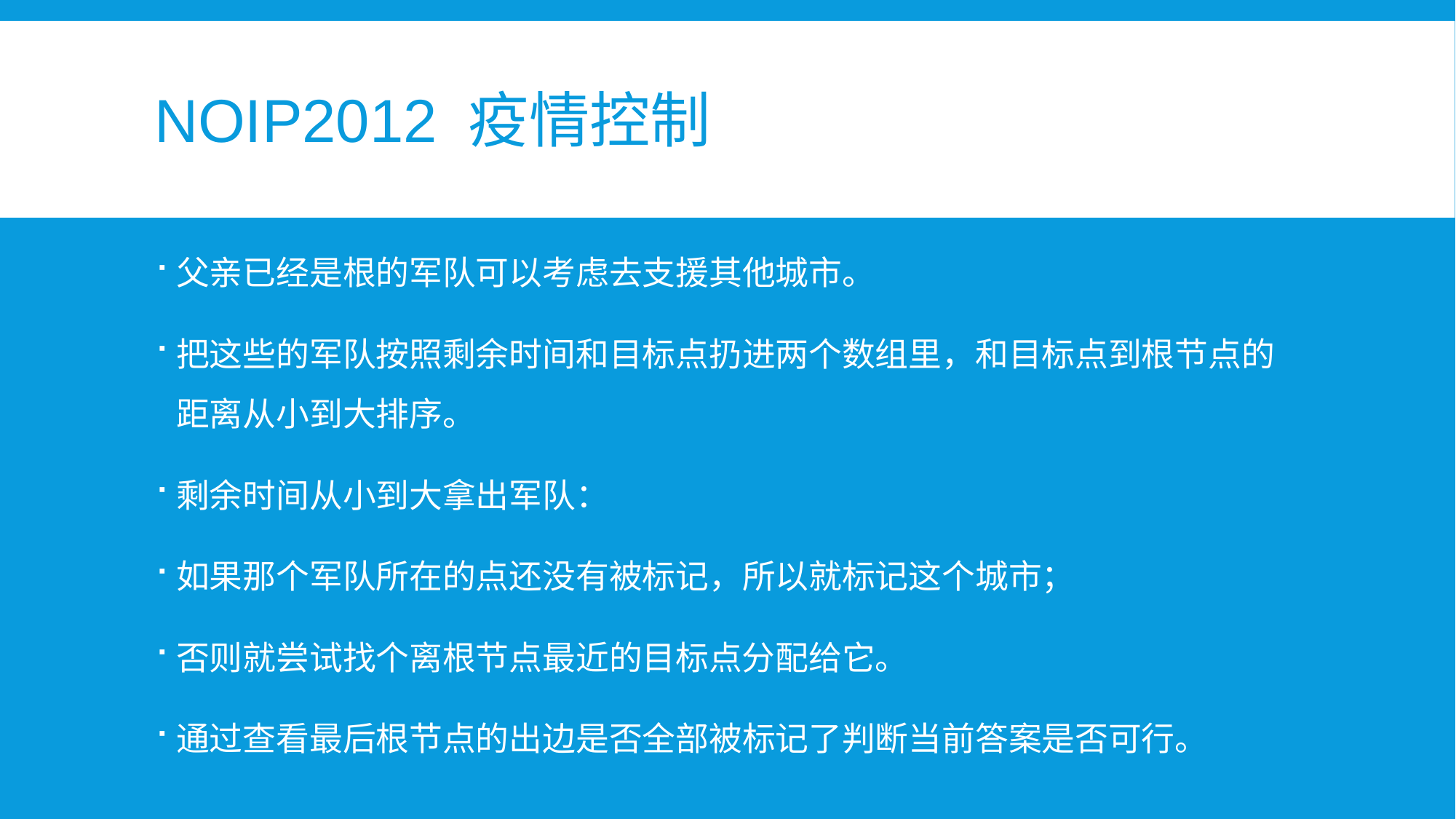

# NOIp2012 疫情控制
父亲已经是根的军队可以考虑去支援其他城市。
把这些的军队按照剩余时间和目标点扔进两个数组里，和目标点到根节点的距离从小到大排序。
剩余时间从小到大拿出军队：
如果那个军队所在的点还没有被标记，所以就标记这个城市；
否则就尝试找个离根节点最近的目标点分配给它。
通过查看最后根节点的出边是否全部被标记了判断当前答案是否可行。